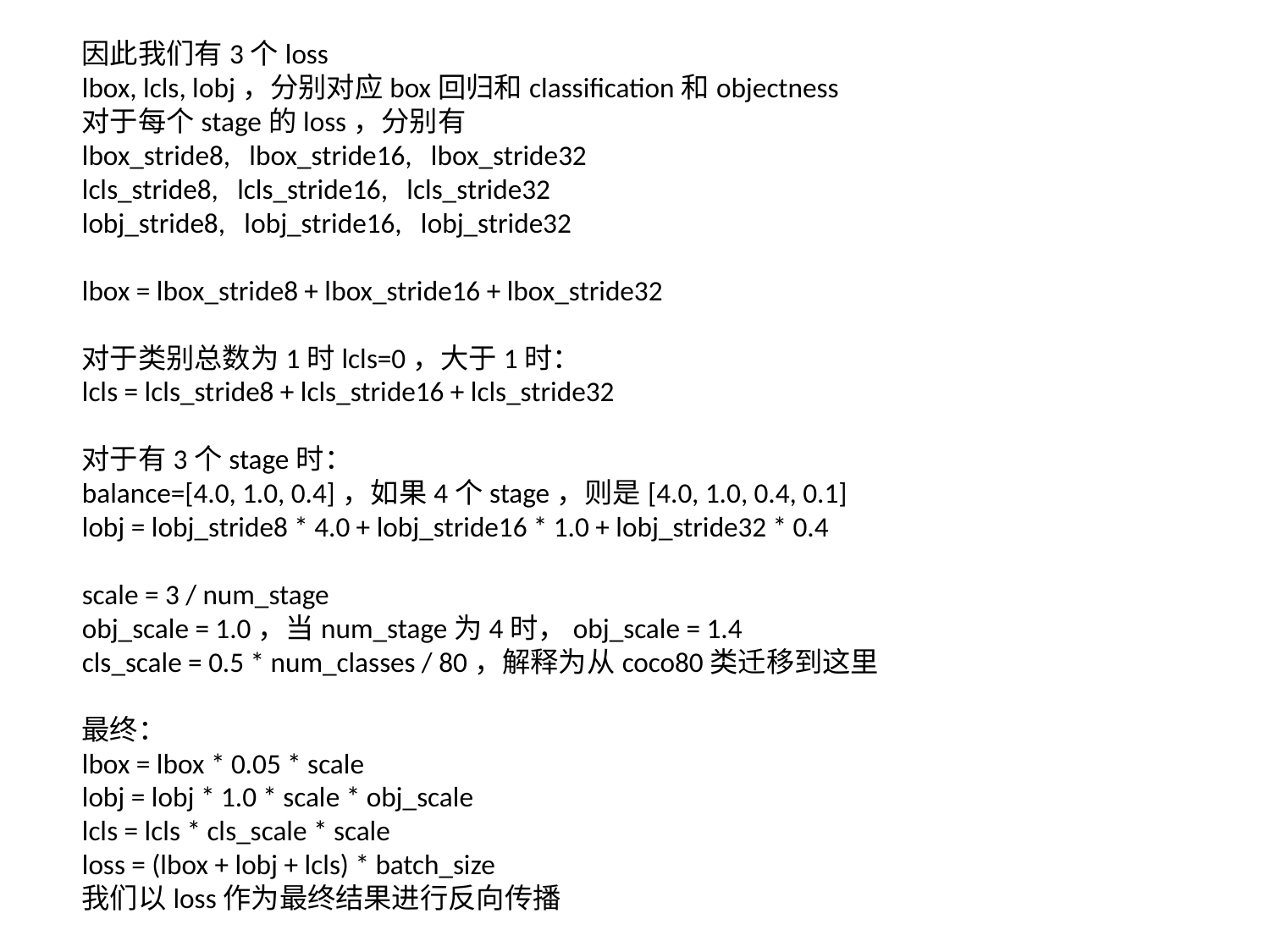

因此我们有3个loss
lbox, lcls, lobj，分别对应box回归和classification和objectness
对于每个stage的loss，分别有
lbox_stride8,   lbox_stride16,   lbox_stride32
lcls_stride8,   lcls_stride16,   lcls_stride32
lobj_stride8,   lobj_stride16,   lobj_stride32

lbox = lbox_stride8 + lbox_stride16 + lbox_stride32

对于类别总数为1时lcls=0，大于1时：
lcls = lcls_stride8 + lcls_stride16 + lcls_stride32

对于有3个stage时：
balance=[4.0, 1.0, 0.4]，如果4个stage，则是[4.0, 1.0, 0.4, 0.1]
lobj = lobj_stride8 * 4.0 + lobj_stride16 * 1.0 + lobj_stride32 * 0.4

scale = 3 / num_stage
obj_scale = 1.0，当num_stage为4时，obj_scale = 1.4
cls_scale = 0.5 * num_classes / 80，解释为从coco80类迁移到这里

最终：
lbox = lbox * 0.05 * scale
lobj = lobj * 1.0 * scale * obj_scale
lcls = lcls * cls_scale * scale
loss = (lbox + lobj + lcls) * batch_size
我们以loss作为最终结果进行反向传播